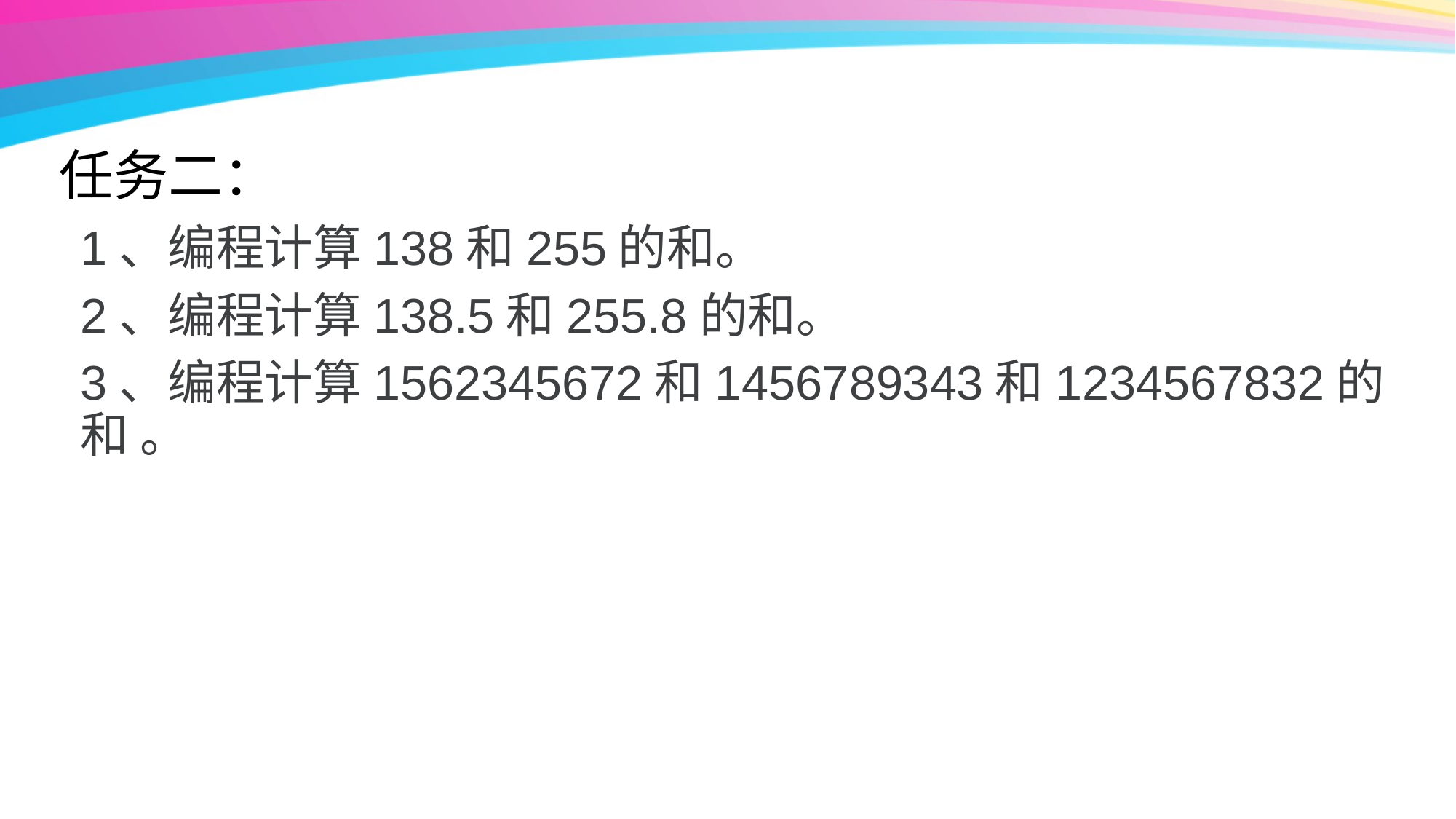

# 任务二：
1、编程计算138和255的和。
2、编程计算138.5和255.8的和。
3、编程计算1562345672和1456789343和1234567832的和 。

tips：
1、当数据越界的时候导致的运算结果不正确，记得将数据类型定义成合适的类型，如第三题中应应定义成为long long类型。
提交的文件名：1.2.1姓名.cpp   1.2.2姓名.cpp
1.2.3姓名.cpp